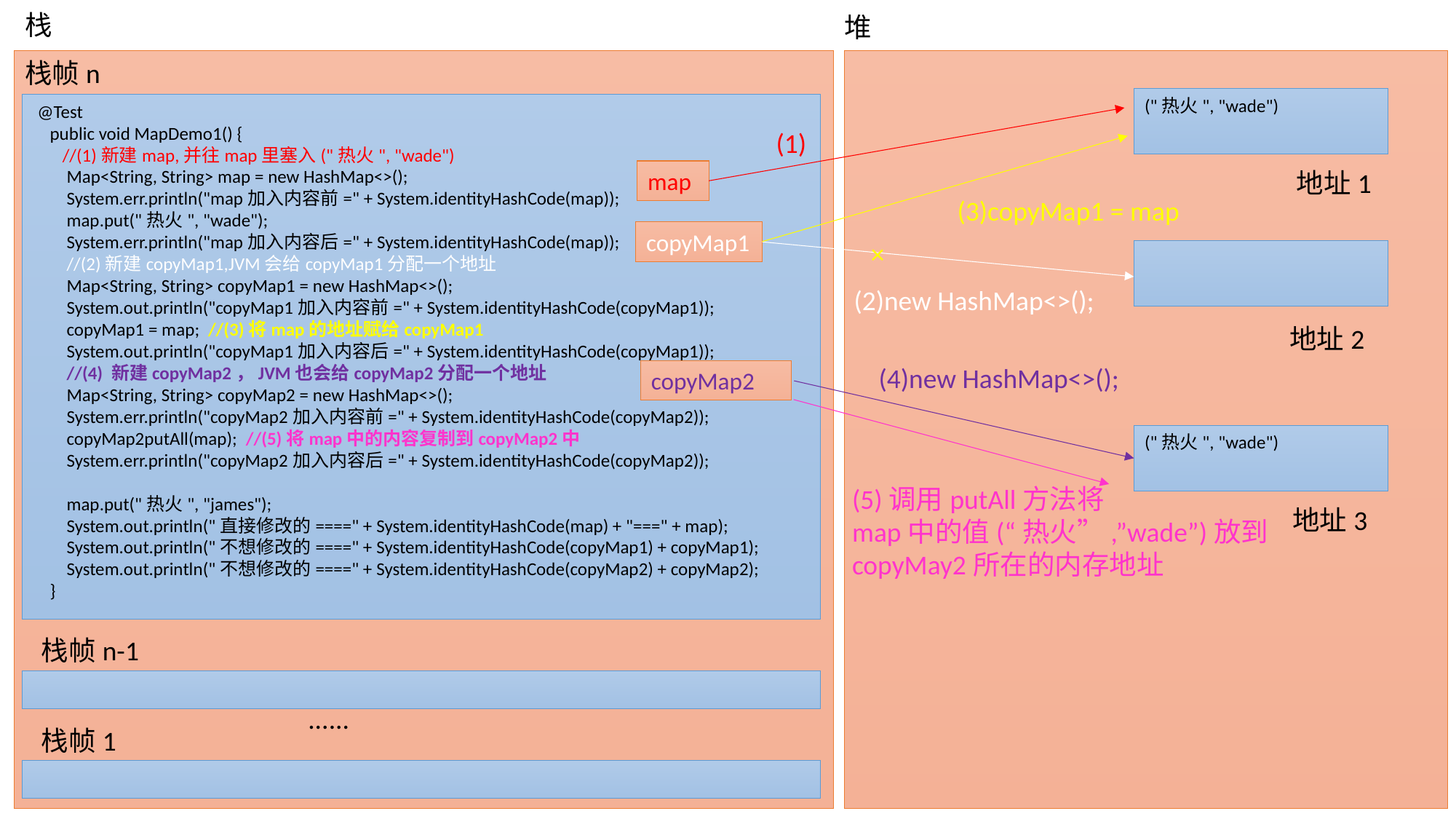

栈
堆
栈帧n

("热火", "wade")
 @Test
    public void MapDemo1() {
       //(1)新建map,并往map里塞入("热火", "wade")
        Map<String, String> map = new HashMap<>();
        System.err.println("map加入内容前=" + System.identityHashCode(map));
        map.put("热火", "wade");
        System.err.println("map加入内容后=" + System.identityHashCode(map));
        //(2)新建copyMap1,JVM会给copyMap1分配一个地址
        Map<String, String> copyMap1 = new HashMap<>();
        System.out.println("copyMap1加入内容前=" + System.identityHashCode(copyMap1));
        copyMap1 = map;  //(3)将map的地址赋给copyMap1
        System.out.println("copyMap1加入内容后=" + System.identityHashCode(copyMap1));
        //(4) 新建copyMap2，JVM也会给copyMap2分配一个地址
        Map<String, String> copyMap2 = new HashMap<>();
        System.err.println("copyMap2加入内容前=" + System.identityHashCode(copyMap2));
        copyMap2putAll(map);  //(5)将map中的内容复制到copyMap2中
        System.err.println("copyMap2加入内容后=" + System.identityHashCode(copyMap2));

        map.put("热火", "james");
        System.out.println("直接修改的====" + System.identityHashCode(map) + "===" + map);
        System.out.println("不想修改的====" + System.identityHashCode(copyMap1) + copyMap1);
        System.out.println("不想修改的====" + System.identityHashCode(copyMap2) + copyMap2);
    }
(1)
map
地址1

(3)copyMap1 = map
copyMap1
×

(2)new HashMap<>();
地址2

(4)new HashMap<>();
copyMap2
("热火", "wade")
(5)调用putAll方法将
map中的值(“热火”,”wade”)放到
copyMay2所在的内存地址
地址3
栈帧n-1

......
栈帧1